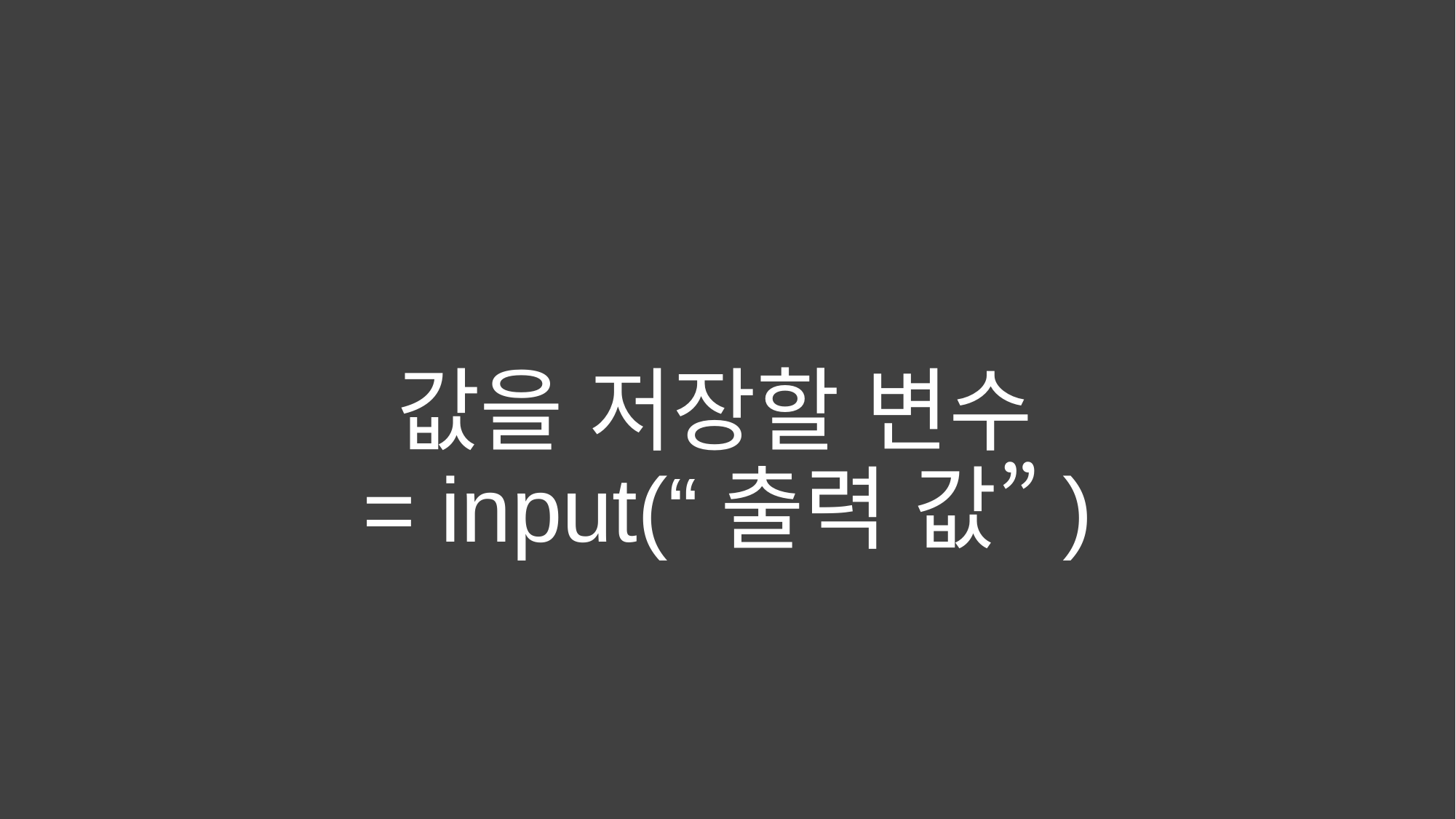

# 값을 저장할 변수 = input(“출력 값”)